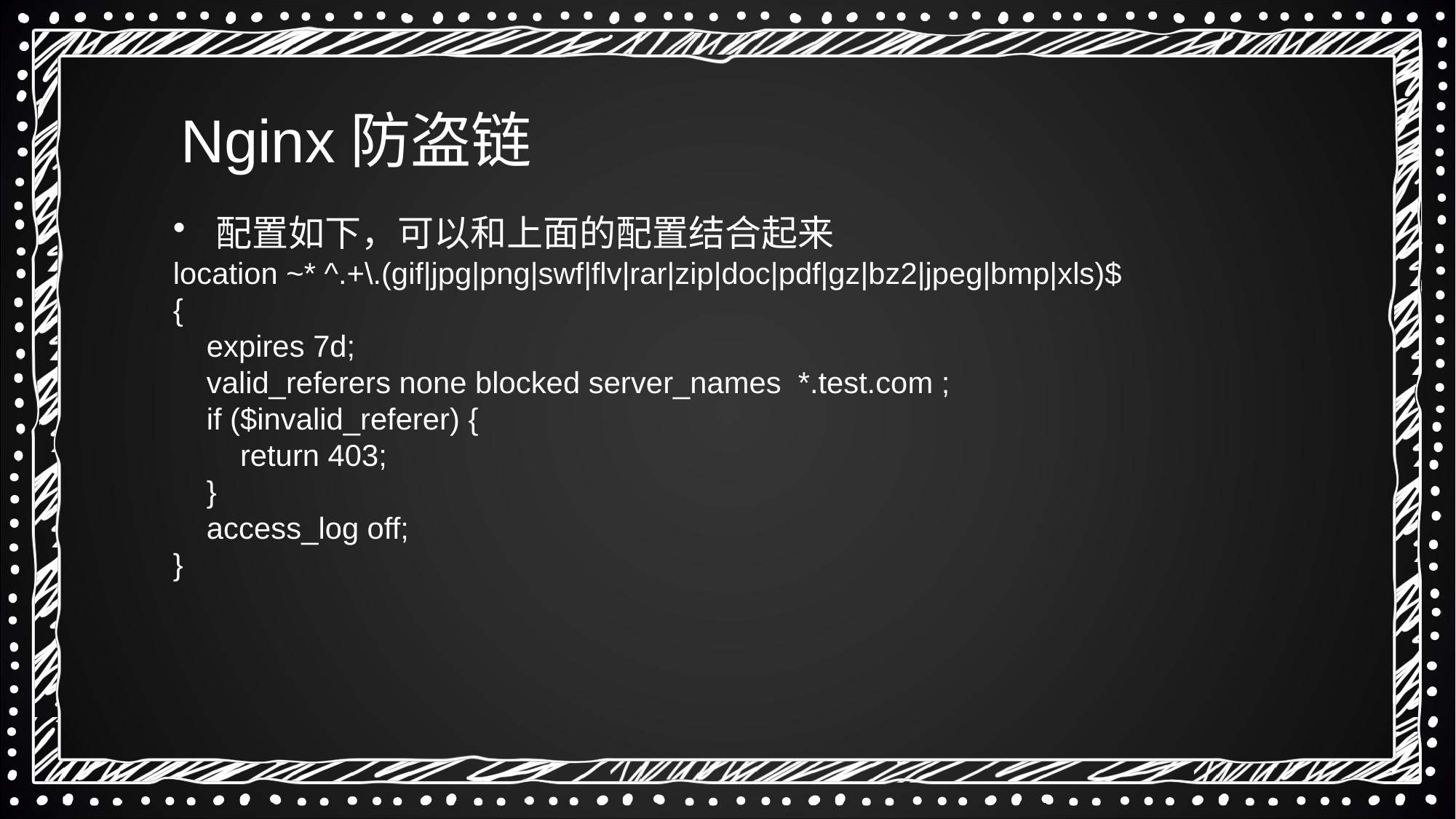

Nginx防盗链
 配置如下，可以和上面的配置结合起来
location ~* ^.+\.(gif|jpg|png|swf|flv|rar|zip|doc|pdf|gz|bz2|jpeg|bmp|xls)$
{
    expires 7d;
    valid_referers none blocked server_names  *.test.com ;
    if ($invalid_referer) {
        return 403;
    }
    access_log off;
}